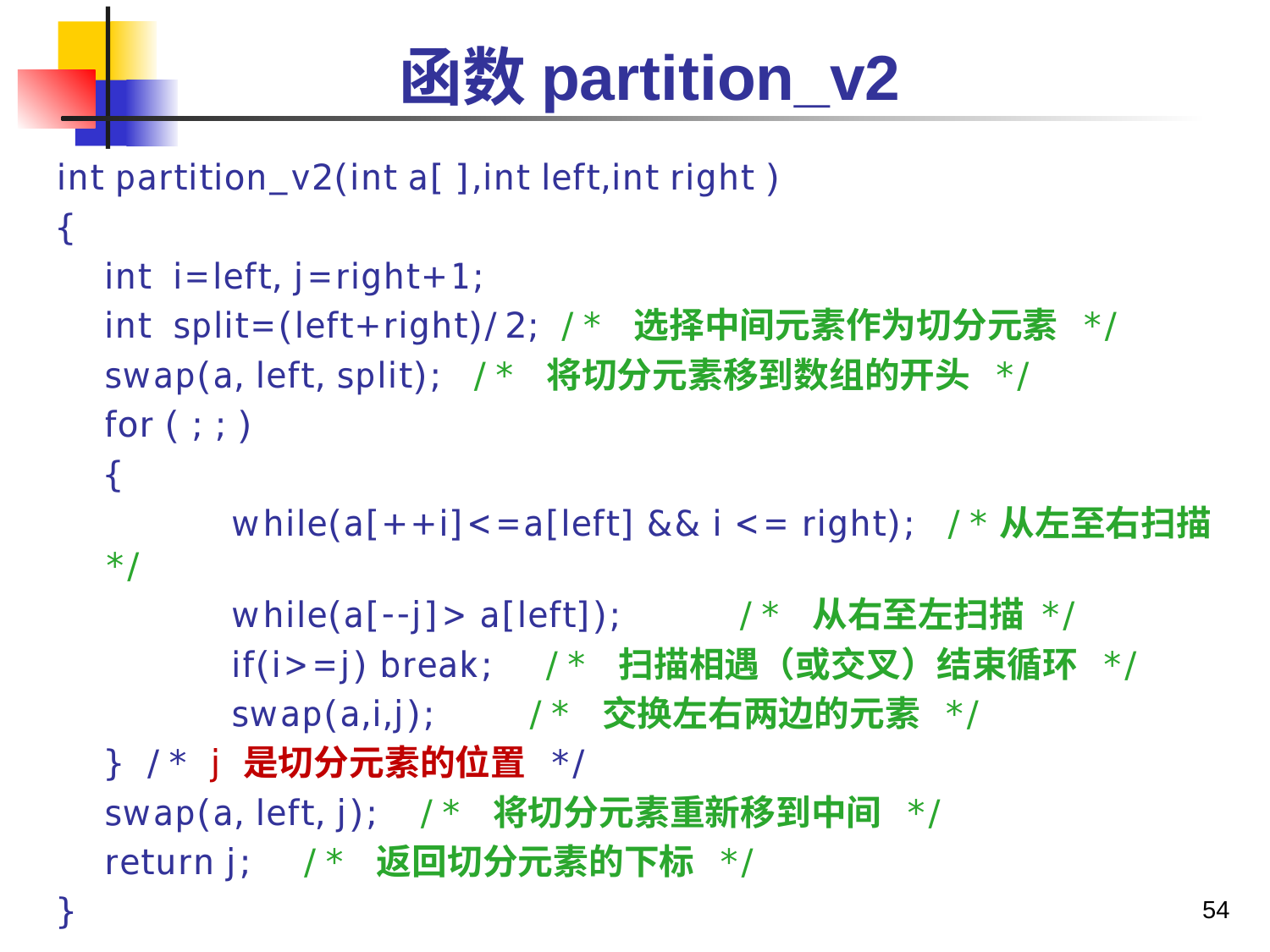

# 函数partition_v2
int partition_v2(int a[ ],int left,int right )
{
	int  i=left, j=right+1;
	int  split=(left+right)/2;  /*  选择中间元素作为切分元素  */
 	swap(a, left, split);   /*  将切分元素移到数组的开头  */
	for ( ; ; )
	{
		while(a[++i]<=a[left] && i <= right);   /*从左至右扫描 */
		while(a[--j]> a[left]);	/*  从右至左扫描 */
		if(i>=j) break;     /*  扫描相遇（或交叉）结束循环  */
      	swap(a,i,j);         /*  交换左右两边的元素  */
	}  /*  j 是切分元素的位置  */
  	swap(a, left, j);    /*  将切分元素重新移到中间  */
	return j;     /*  返回切分元素的下标  */
}
54